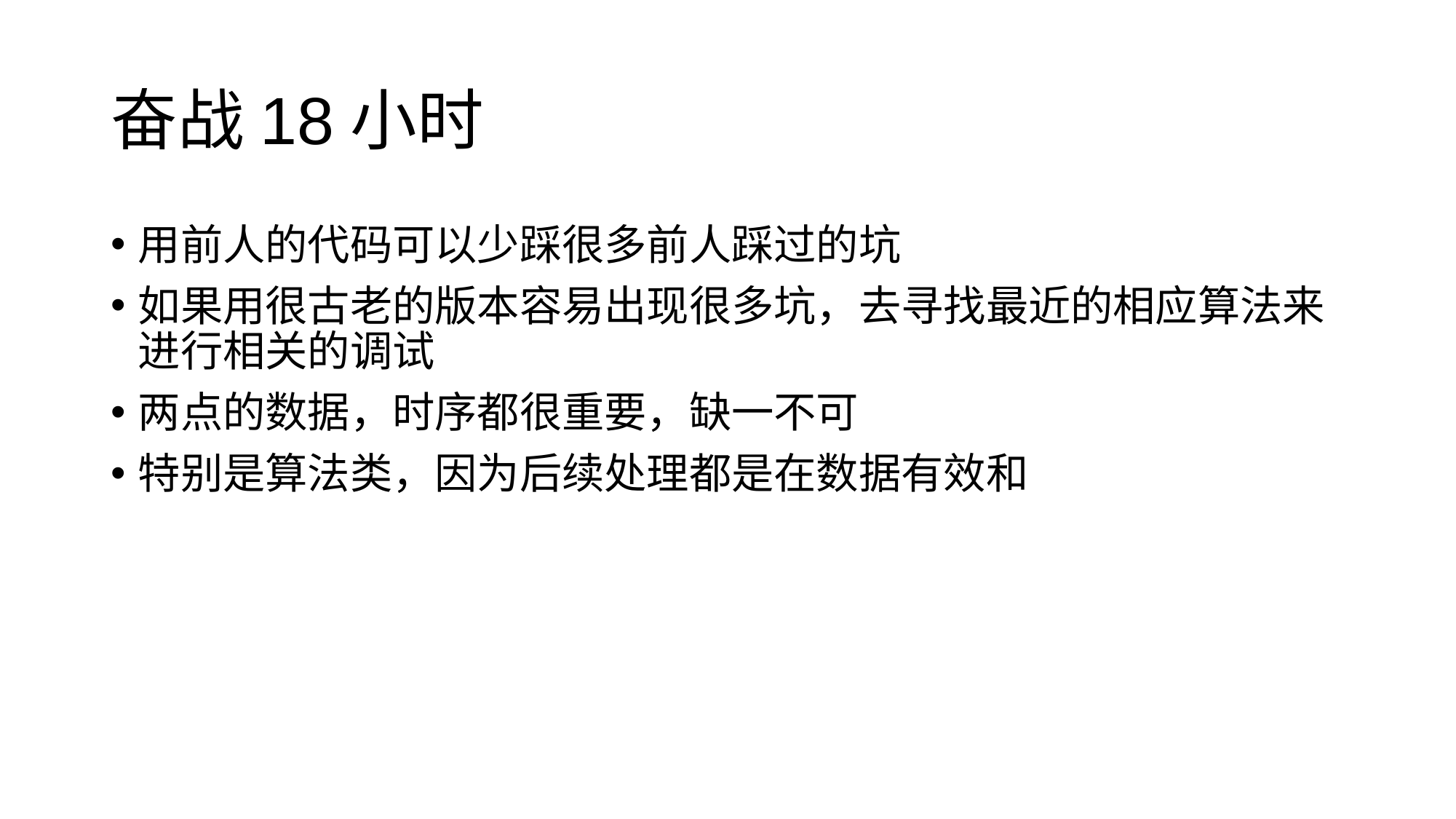

# 奋战18小时
用前人的代码可以少踩很多前人踩过的坑
如果用很古老的版本容易出现很多坑，去寻找最近的相应算法来进行相关的调试
两点的数据，时序都很重要，缺一不可
特别是算法类，因为后续处理都是在数据有效和